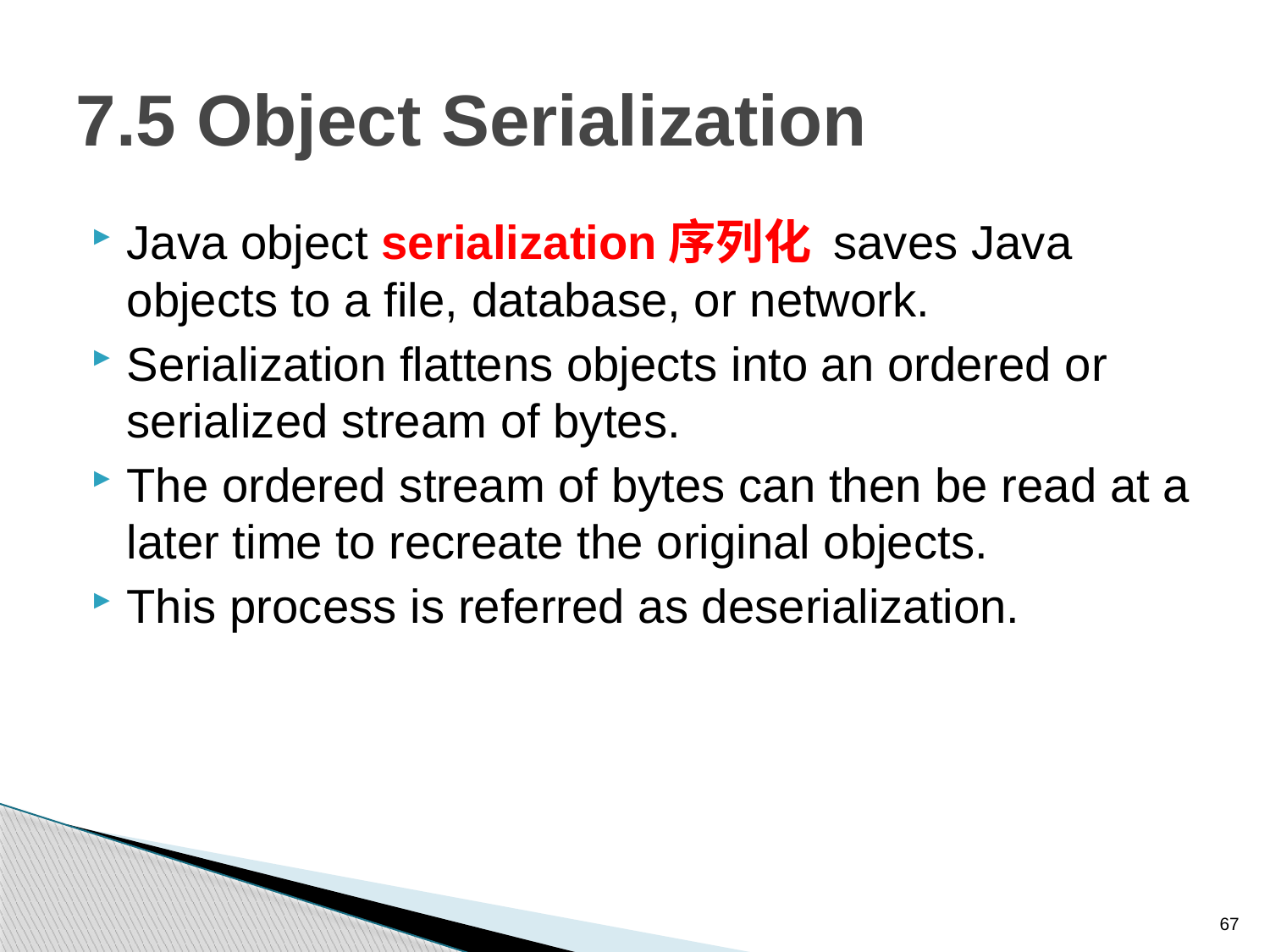

# 7.5 Object Serialization
Java object serialization序列化 saves Java objects to a file, database, or network.
Serialization flattens objects into an ordered or serialized stream of bytes.
The ordered stream of bytes can then be read at a later time to recreate the original objects.
This process is referred as deserialization.

67